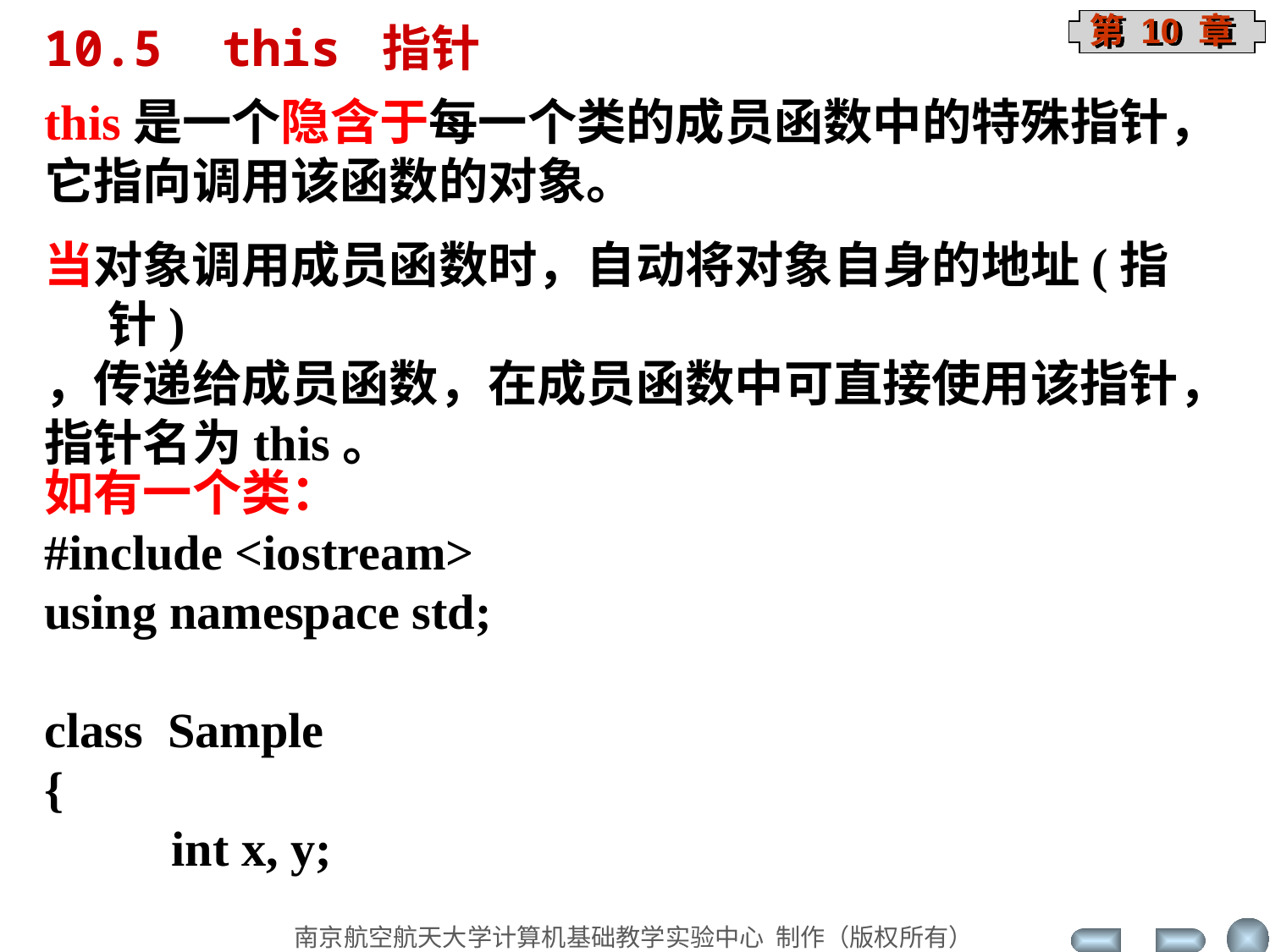

10.5  this 指针
this是一个隐含于每一个类的成员函数中的特殊指针，
它指向调用该函数的对象。
当对象调用成员函数时，自动将对象自身的地址(指针)
，传递给成员函数，在成员函数中可直接使用该指针，
指针名为this。
如有一个类：
#include <iostream>
using namespace std;

class  Sample
{
	int x, y;